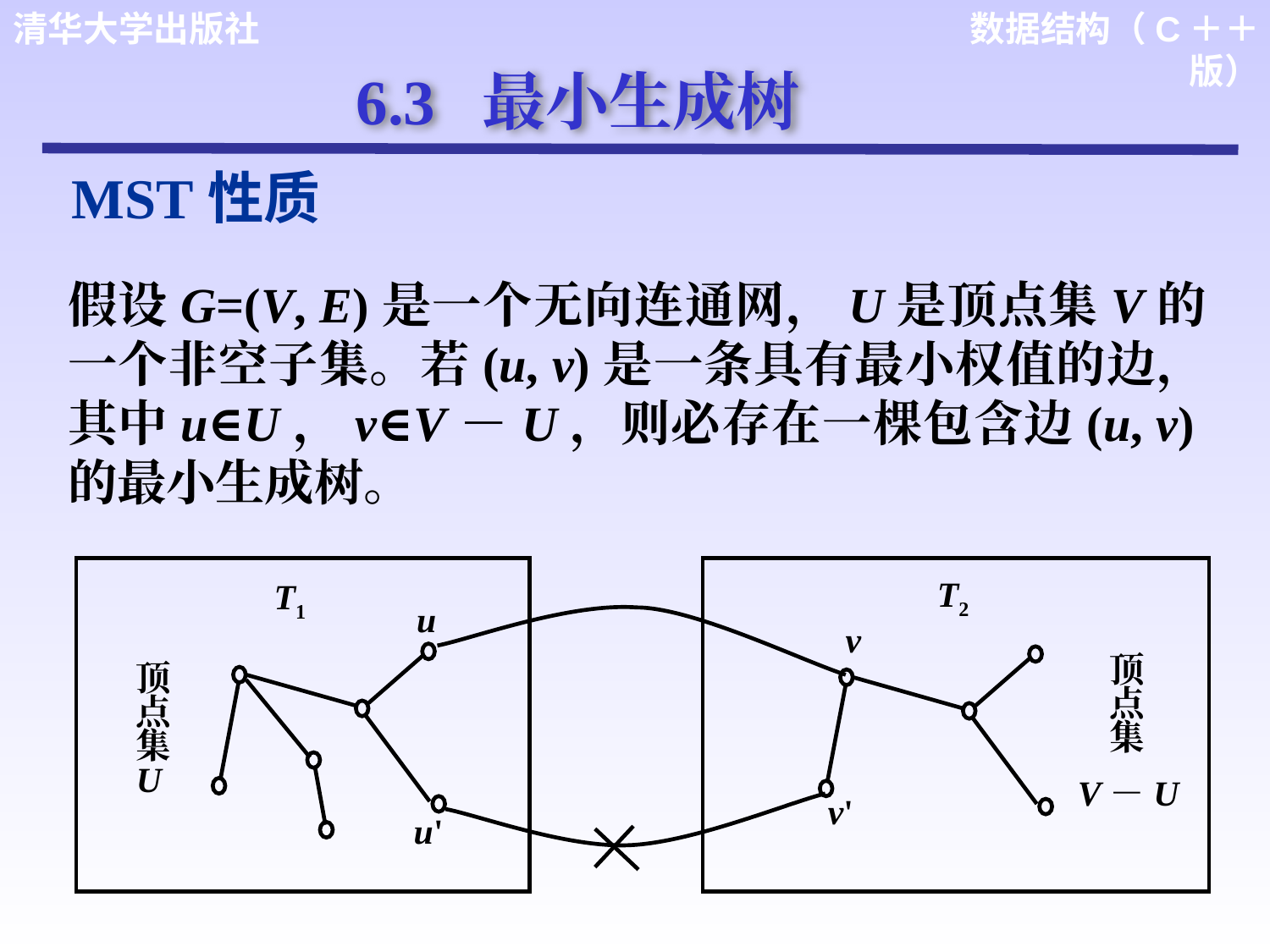

6.3  最小生成树
MST性质
假设G=(V, E)是一个无向连通网，U是顶点集V的一个非空子集。若(u, v)是一条具有最小权值的边，其中u∈U，v∈V－U，则必存在一棵包含边(u, v)的最小生成树。

T2
T1

u
v

顶点集
顶点集U

V－U

v'

u'